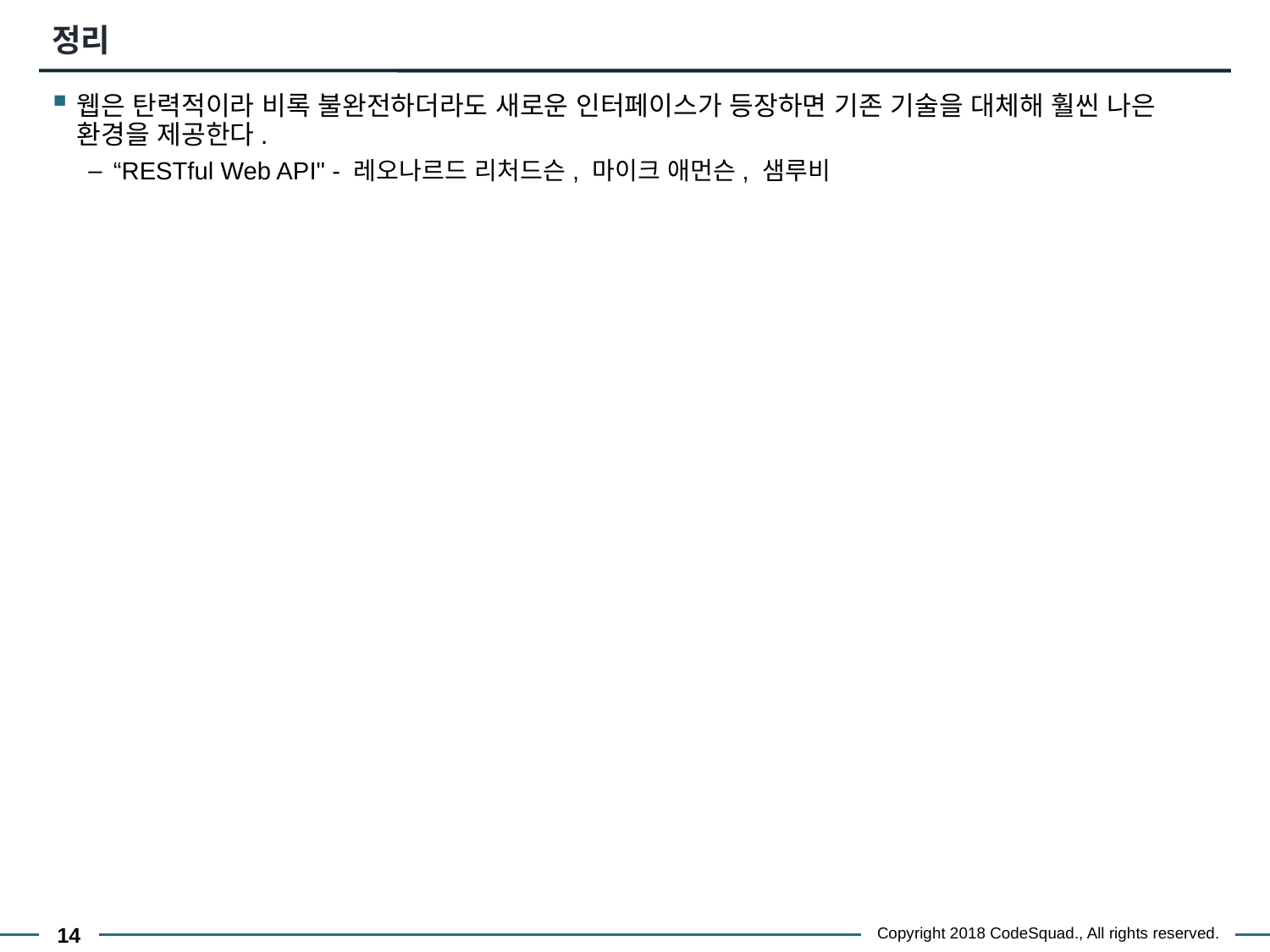

# 정리
웹은 탄력적이라 비록 불완전하더라도 새로운 인터페이스가 등장하면 기존 기술을 대체해 훨씬 나은 환경을 제공한다.
“RESTful Web API" - 레오나르드 리처드슨, 마이크 애먼슨, 샘루비
14